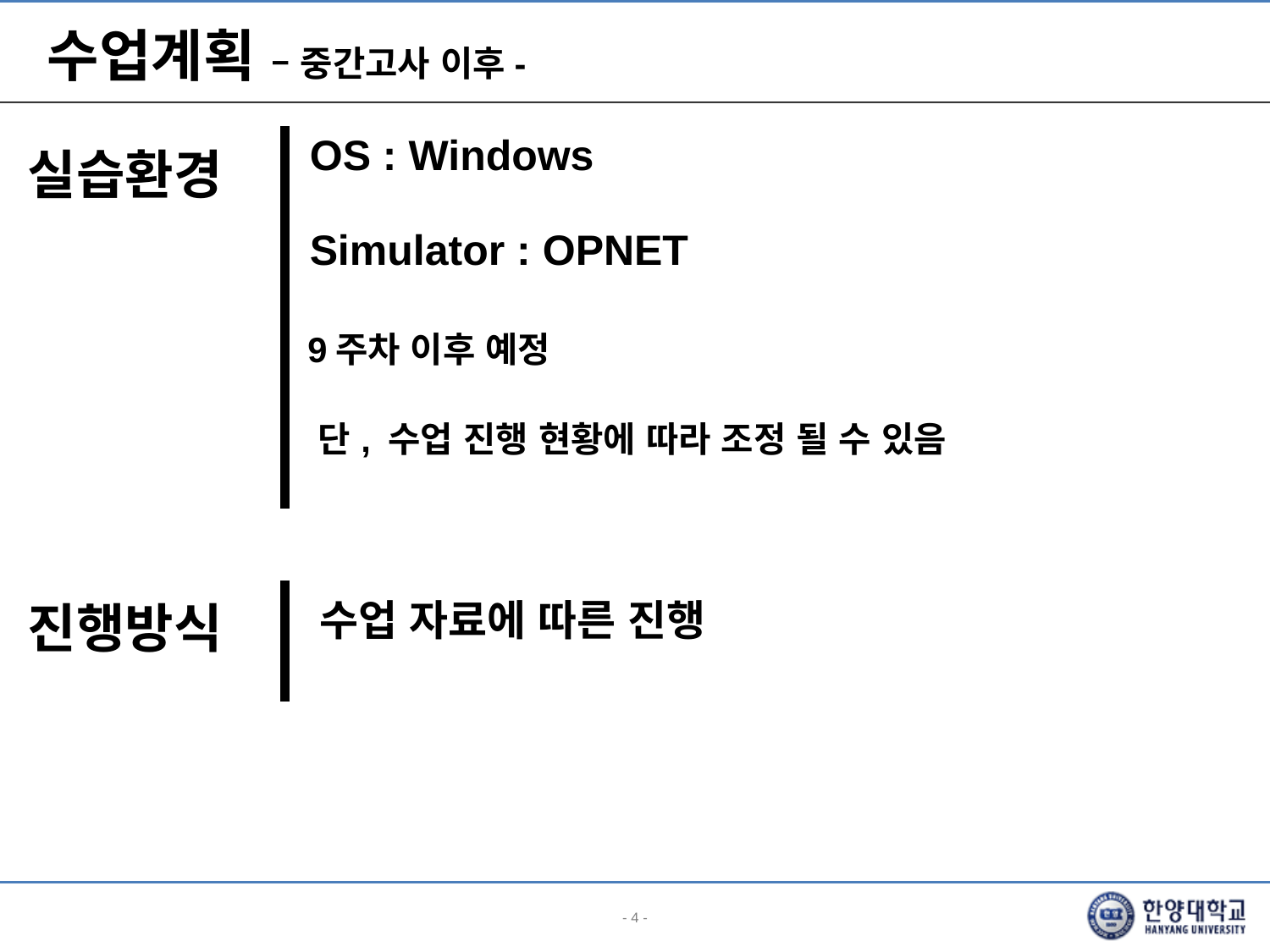

# 수업계획 – 중간고사 이후-

| 실습환경 | OS : Windows Simulator : OPNET 9주차 이후 예정 단, 수업 진행 현황에 따라 조정 될 수 있음 |
| --- | --- |
| 진행방식 | 수업 자료에 따른 진행 |
| --- | --- |